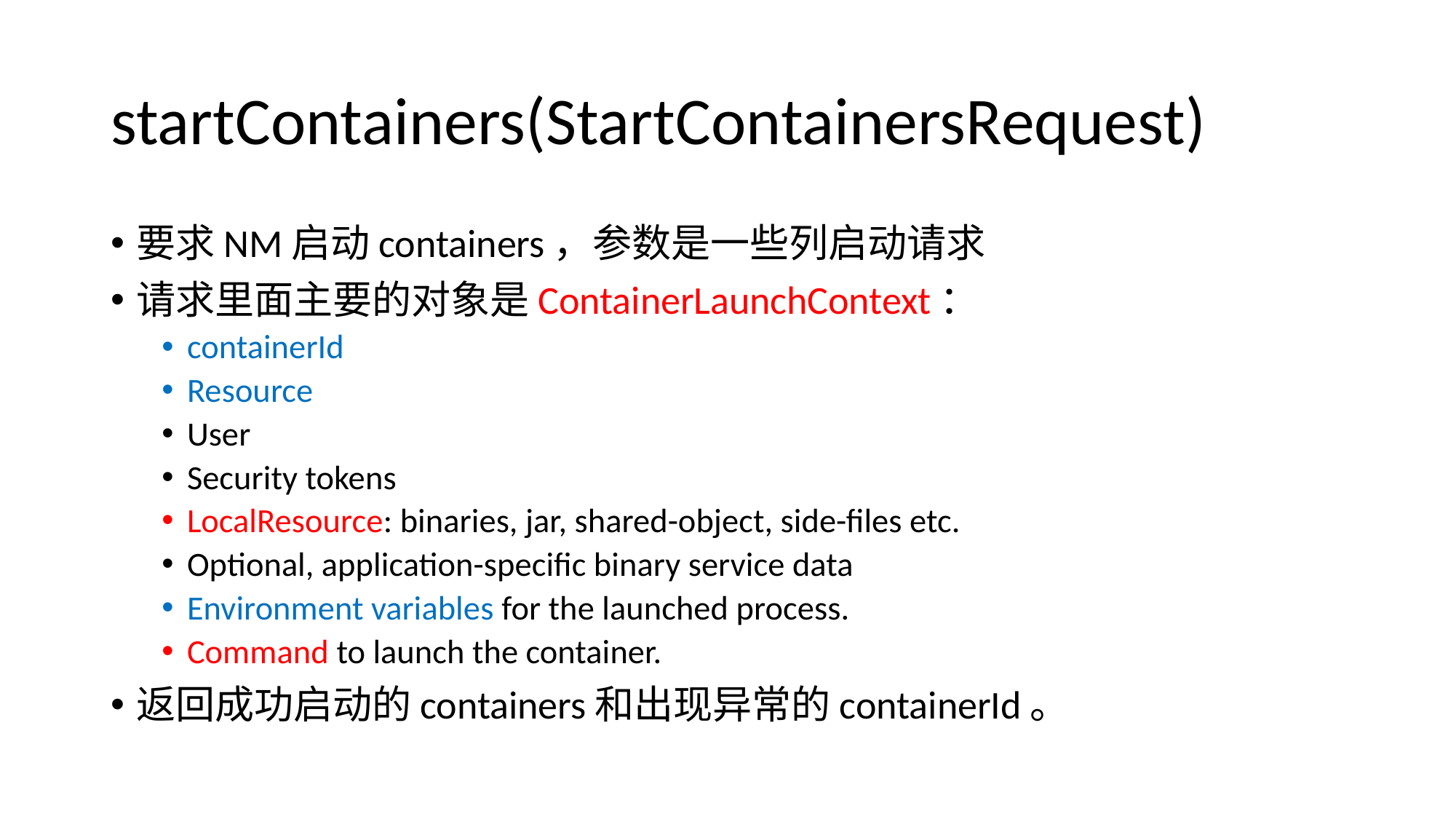

# startContainers(StartContainersRequest)
要求NM启动containers，参数是一些列启动请求
请求里面主要的对象是ContainerLaunchContext：
containerId
Resource
User
Security tokens
LocalResource: binaries, jar, shared-object, side-files etc.
Optional, application-specific binary service data
Environment variables for the launched process.
Command to launch the container.
返回成功启动的containers和出现异常的containerId。